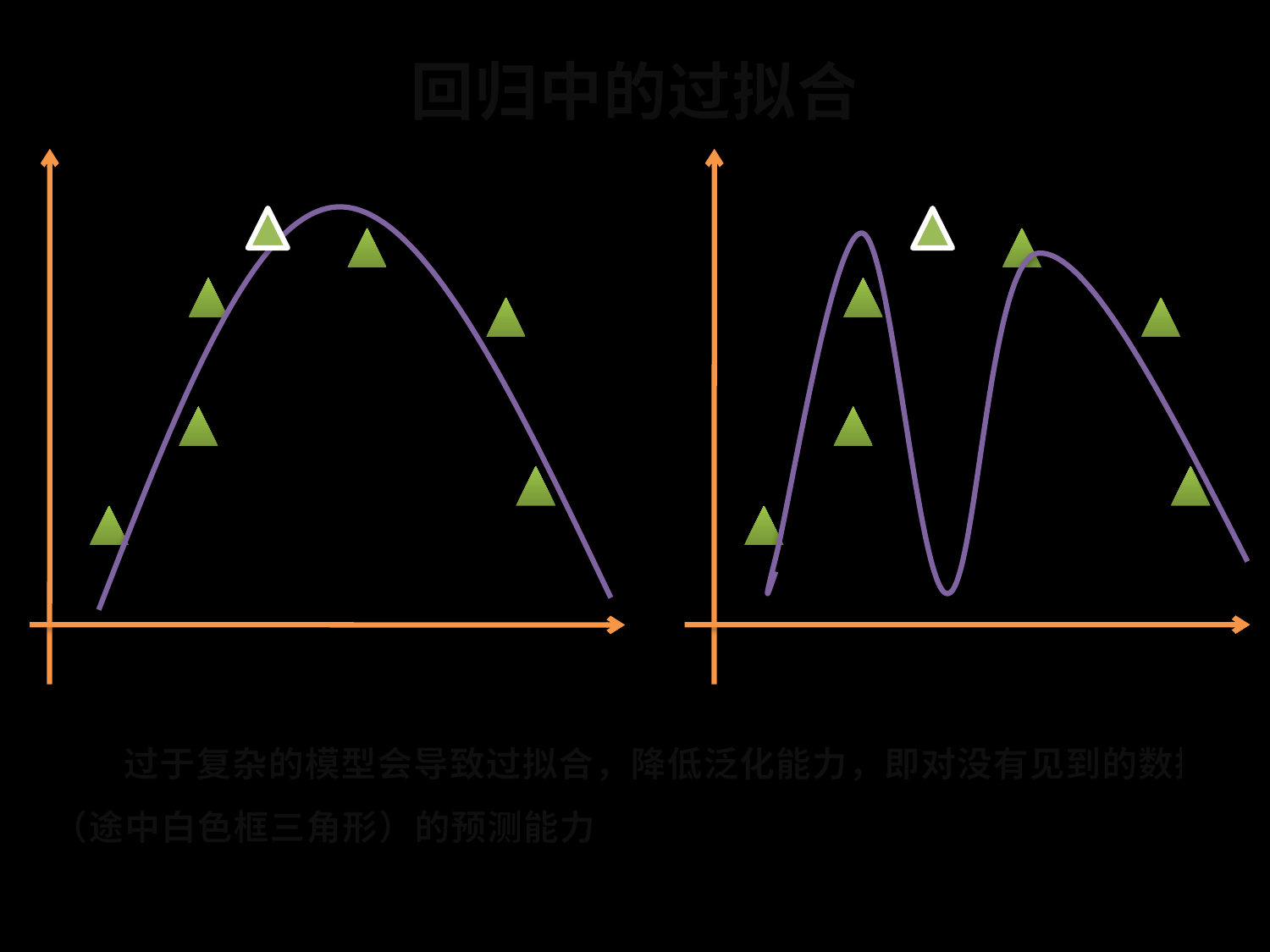

# 回归中的过拟合

       过于复杂的模型会导致过拟合，降低泛化能力，即对没有见到的数据（途中白色框三角形）的预测能力。